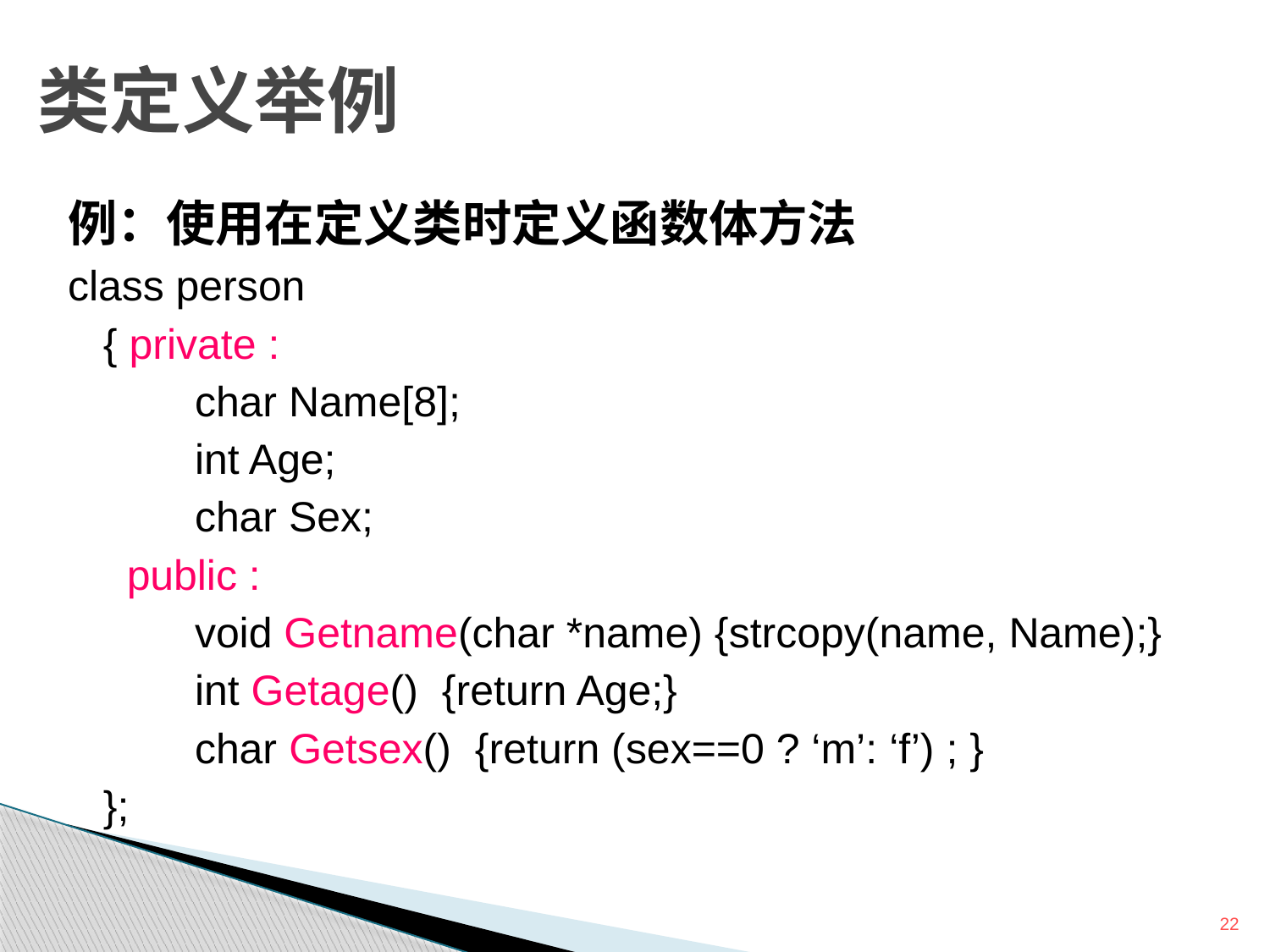

# 类定义举例
例：使用在定义类时定义函数体方法
class person
   { private :
     	char Name[8];
     	int Age;
     	char Sex;
     public :
	void Getname(char *name) {strcopy(name, Name);}
	int Getage()  {return Age;}
	char Getsex()  {return (sex==0 ? ‘m’: ‘f’) ; }
   };
22